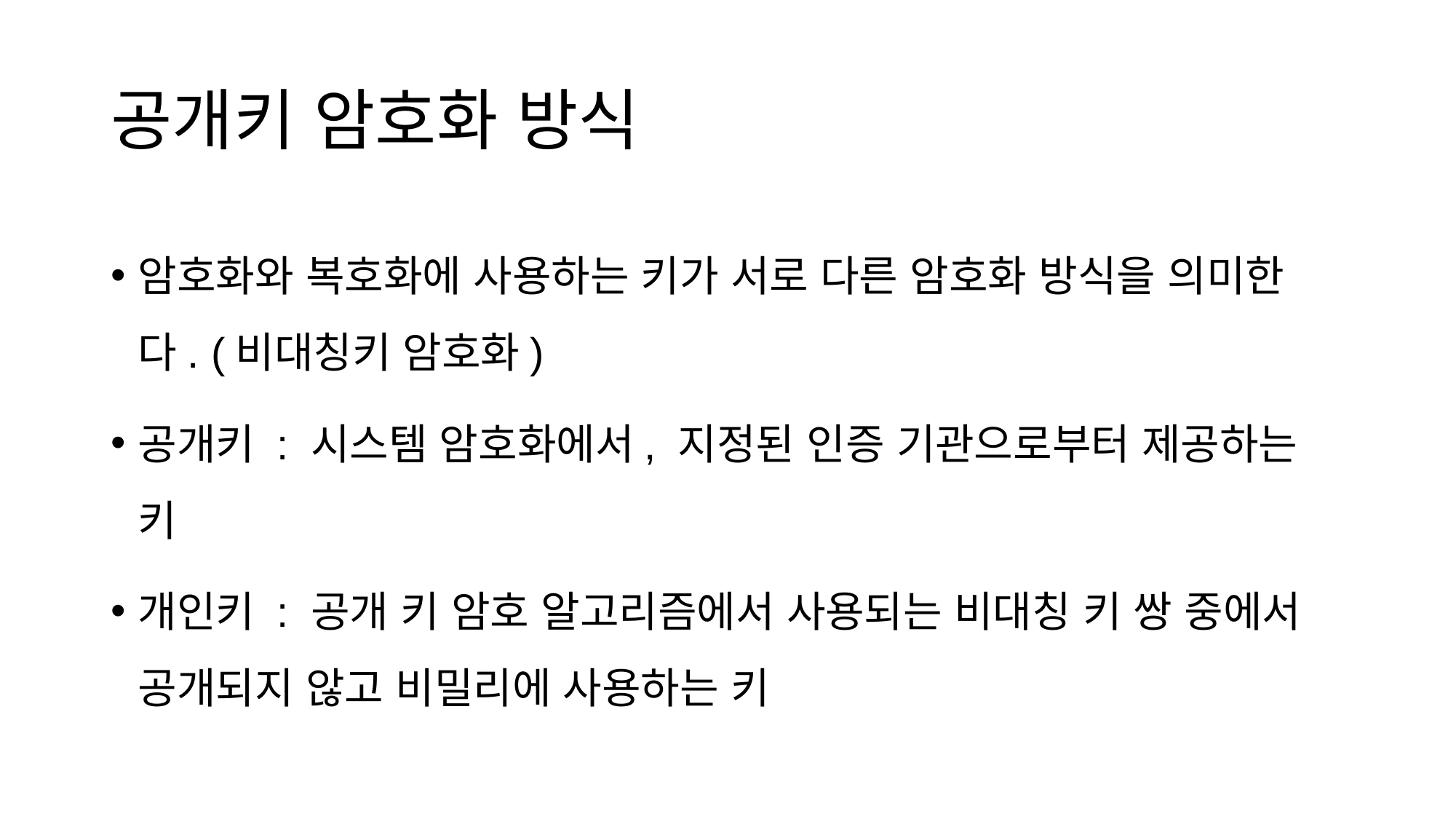

# 공개키 암호화 방식
암호화와 복호화에 사용하는 키가 서로 다른 암호화 방식을 의미한다. (비대칭키 암호화)
공개키 : 시스템 암호화에서, 지정된 인증 기관으로부터 제공하는 키
개인키 : 공개 키 암호 알고리즘에서 사용되는 비대칭 키 쌍 중에서 공개되지 않고 비밀리에 사용하는 키